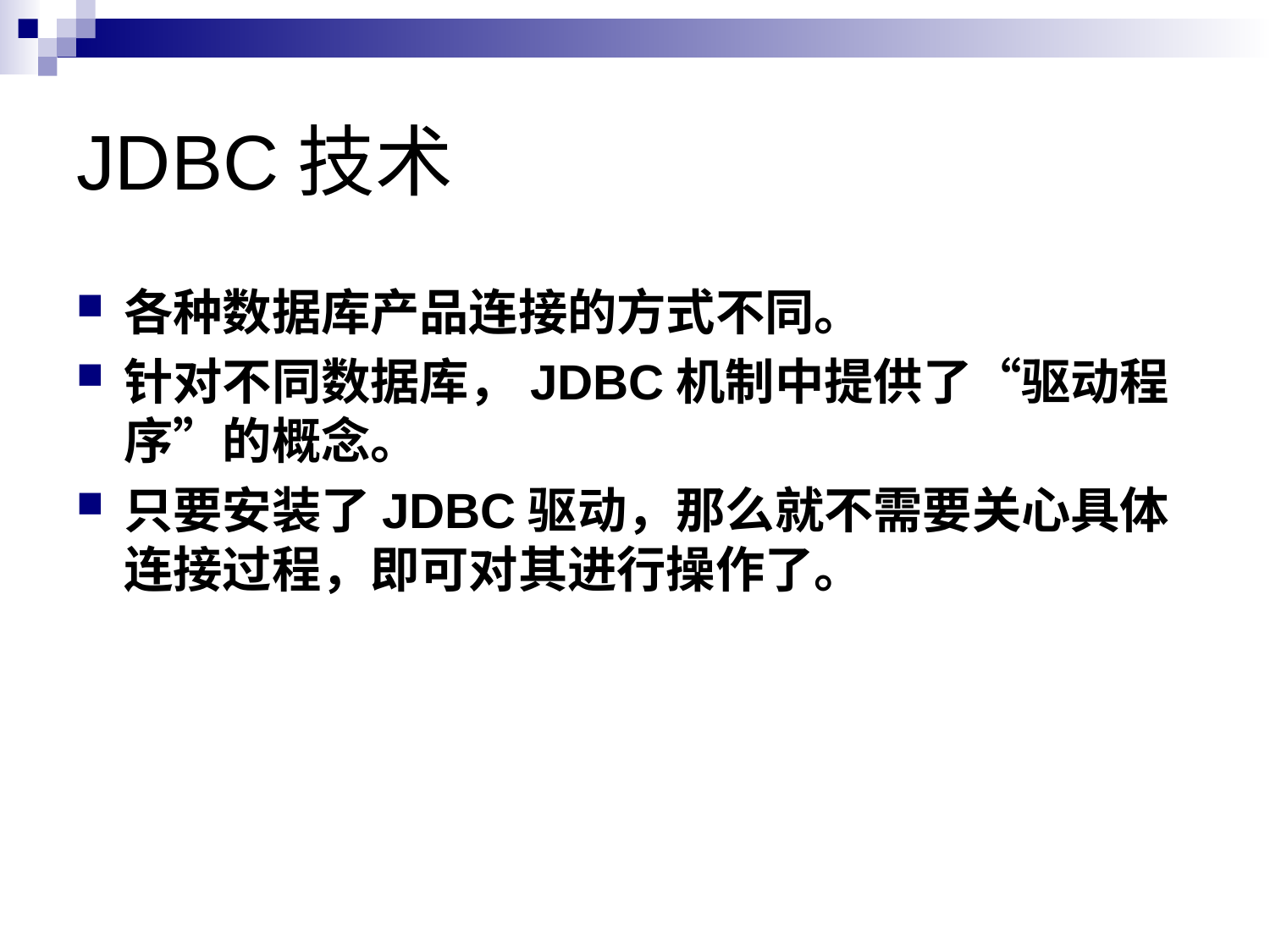

# JDBC技术
各种数据库产品连接的方式不同。
针对不同数据库，JDBC机制中提供了“驱动程序”的概念。
只要安装了JDBC驱动，那么就不需要关心具体连接过程，即可对其进行操作了。
44